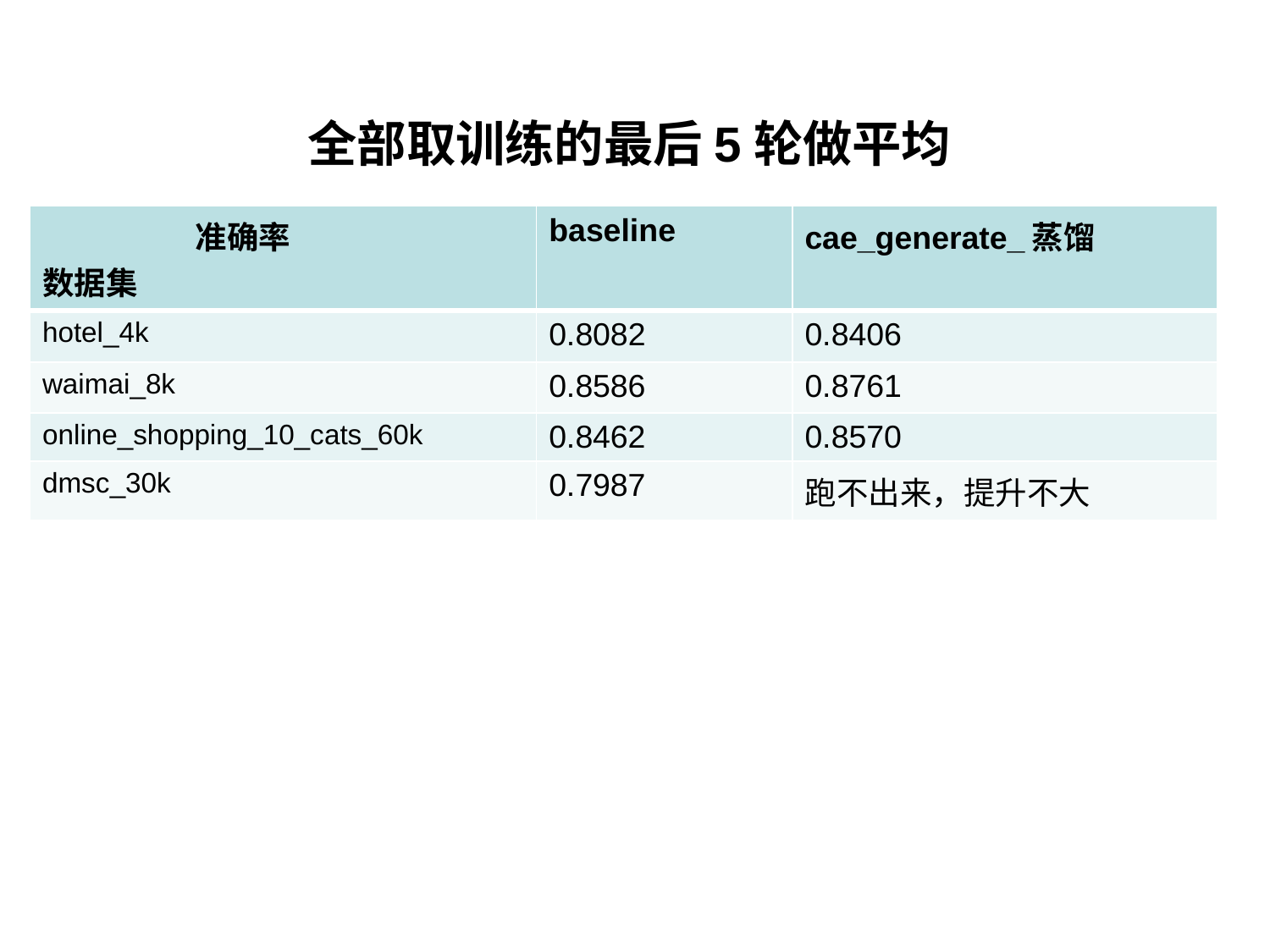

全部取训练的最后5轮做平均
| 准确率 数据集 | baseline | cae\_generate\_蒸馏 |
| --- | --- | --- |
| hotel\_4k | 0.8082 | 0.8406 |
| waimai\_8k | 0.8586 | 0.8761 |
| online\_shopping\_10\_cats\_60k | 0.8462 | 0.8570 |
| dmsc\_30k | 0.7987 | 跑不出来，提升不大 |